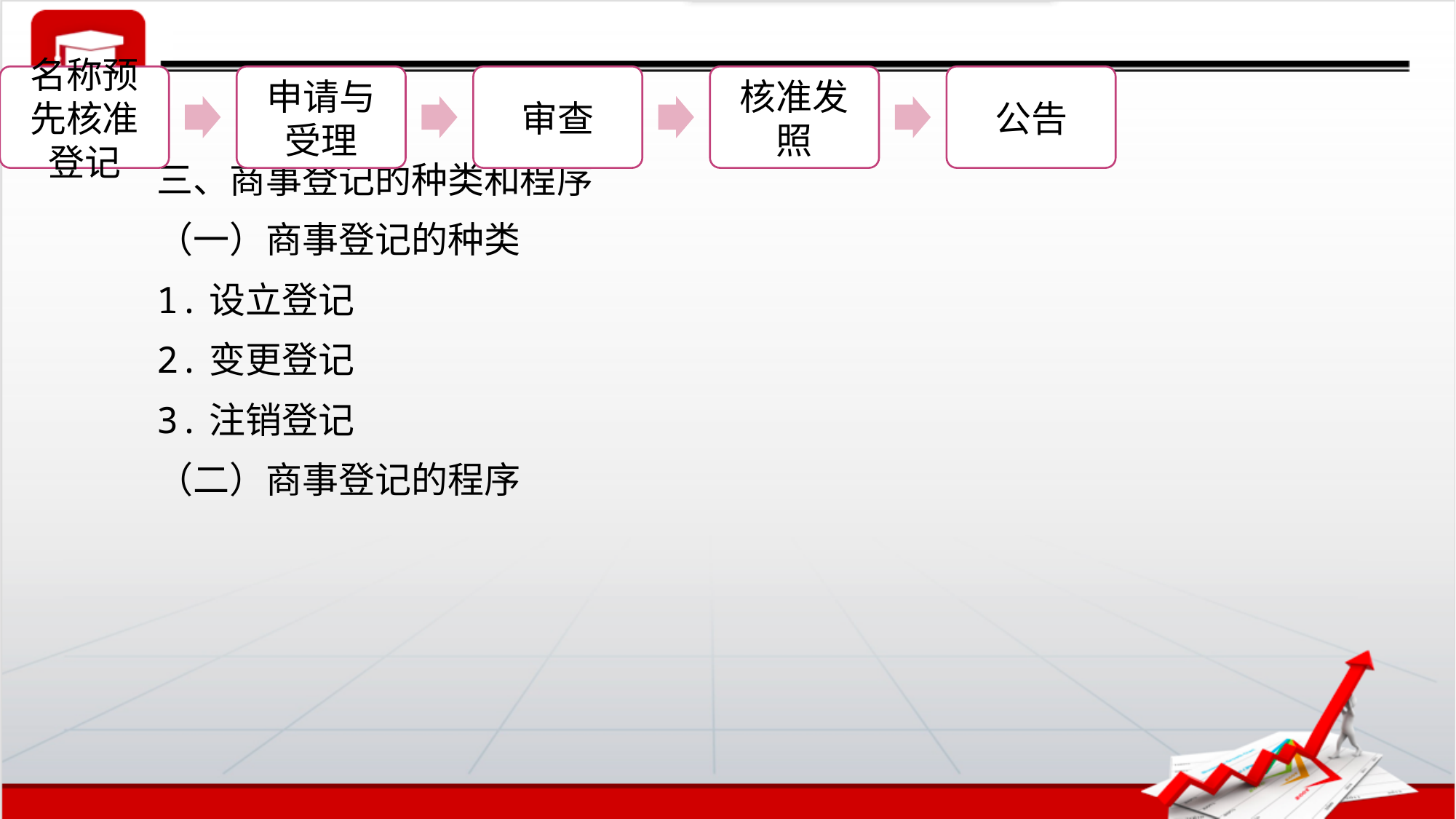

三、商事登记的种类和程序
（一）商事登记的种类
1.设立登记
2.变更登记
3.注销登记
（二）商事登记的程序

名称预先核准登记

申请与受理

审查

核准发照

公告